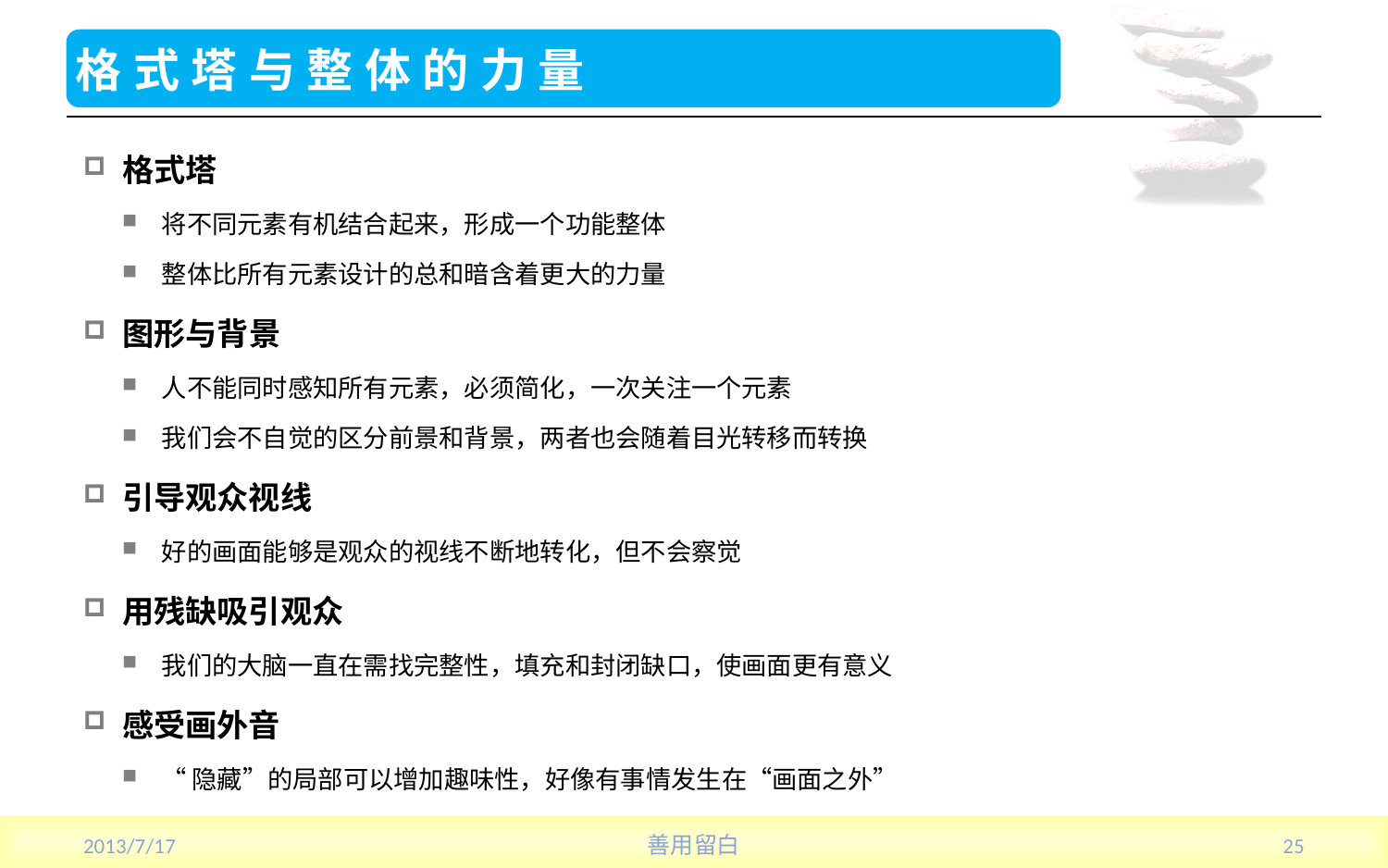

# 格式塔与整体的力量
格式塔
将不同元素有机结合起来，形成一个功能整体
整体比所有元素设计的总和暗含着更大的力量
图形与背景
人不能同时感知所有元素，必须简化，一次关注一个元素
我们会不自觉的区分前景和背景，两者也会随着目光转移而转换
引导观众视线
好的画面能够是观众的视线不断地转化，但不会察觉
用残缺吸引观众
我们的大脑一直在需找完整性，填充和封闭缺口，使画面更有意义
感受画外音
“隐藏”的局部可以增加趣味性，好像有事情发生在“画面之外”
2013/7/17
善用留白
25